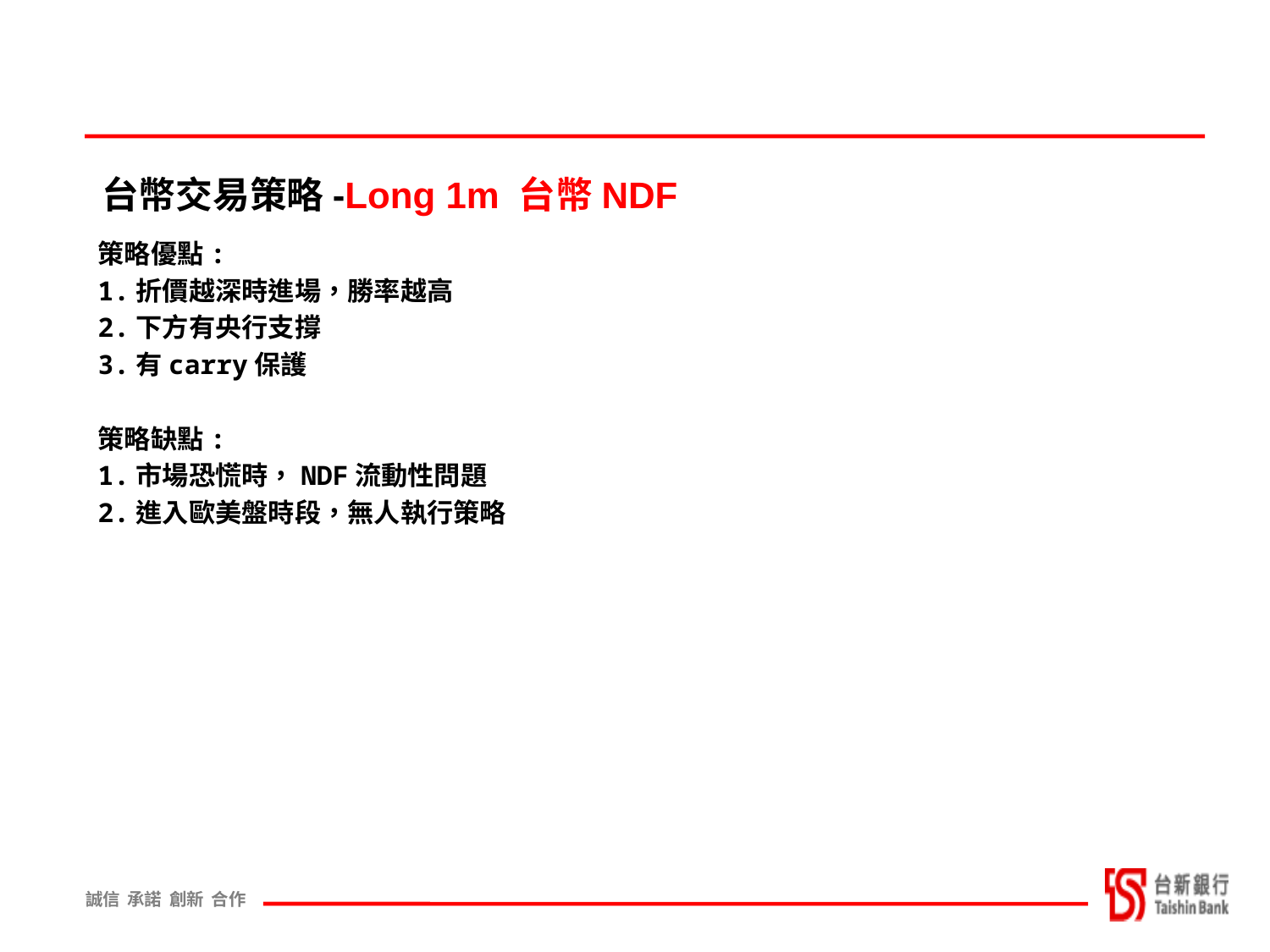

台幣交易策略-Long 1m 台幣NDF
策略優點:
1.折價越深時進場，勝率越高
2.下方有央行支撐
3.有carry保護

策略缺點:
1.市場恐慌時，NDF流動性問題
2.進入歐美盤時段，無人執行策略